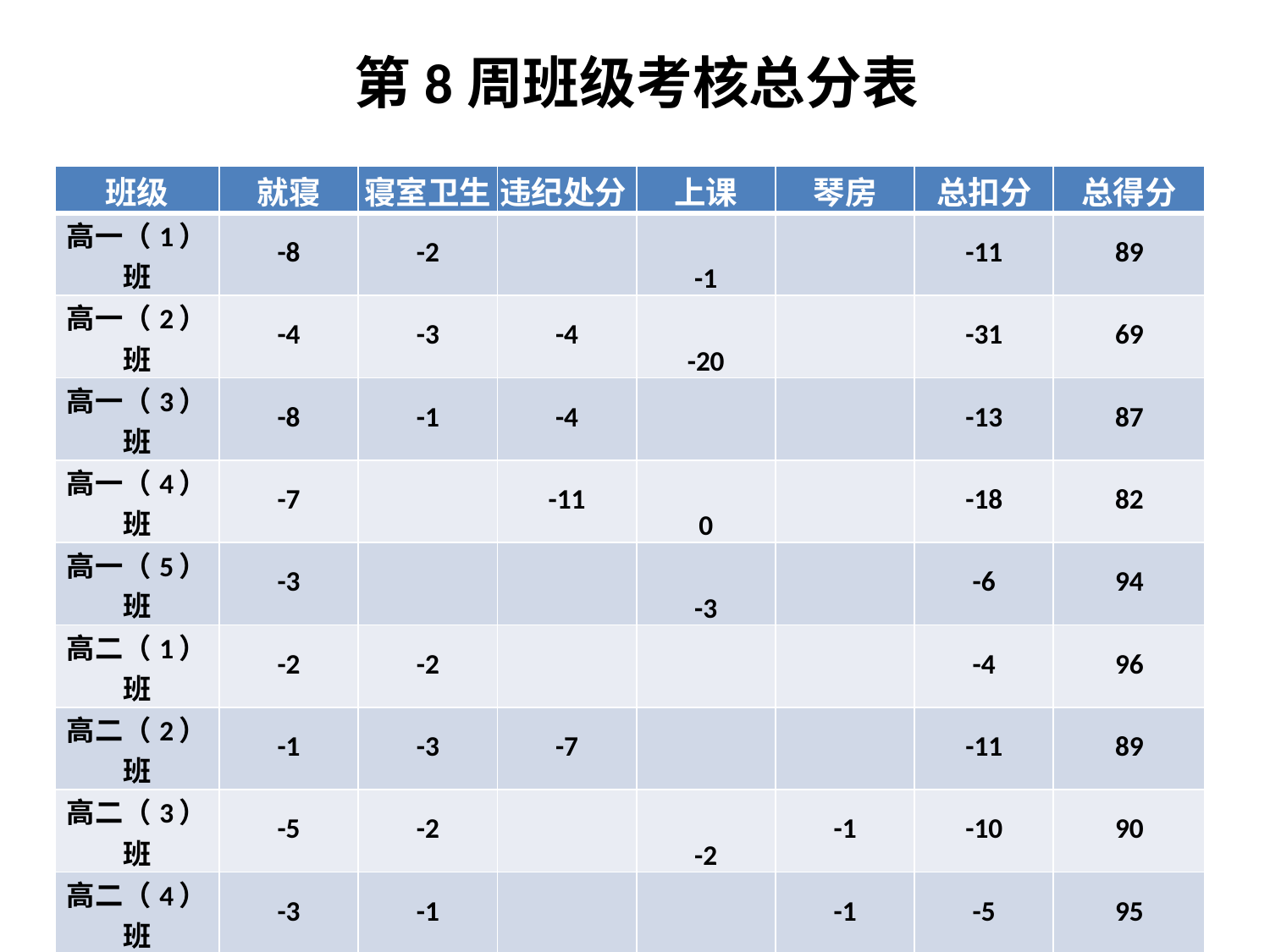

# 第8周班级考核总分表
| 班级 | 就寝 | 寝室卫生 | 违纪处分 | 上课 | 琴房 | 总扣分 | 总得分 |
| --- | --- | --- | --- | --- | --- | --- | --- |
| 高一（1）班 | -8 | -2 |  | -1 |  | -11 | 89 |
| 高一（2）班 | -4 | -3 | -4 | -20 |  | -31 | 69 |
| 高一（3）班 | -8 | -1 | -4 |  |  | -13 | 87 |
| 高一（4）班 | -7 |  | -11 | 0 |  | -18 | 82 |
| 高一（5）班 | -3 |  |  | -3 |  | -6 | 94 |
| 高二（1）班 | -2 | -2 |  |  |  | -4 | 96 |
| 高二（2）班 | -1 | -3 | -7 |  |  | -11 | 89 |
| 高二（3）班 | -5 | -2 |  | -2 | -1 | -10 | 90 |
| 高二（4）班 | -3 | -1 |  |  | -1 | -5 | 95 |
| 高三（1）班 |  |  |  |  |  | 0 | 100 |
| 高三（2）班 | -9 |  |  | -5 |  | -14 | 86 |
| 高三（3）班 |  | -1 |  | -10 |  | -11 | 89 |
| 高三（4）班 | -4 | -2 |  | -1 |  | -7 | 93 |